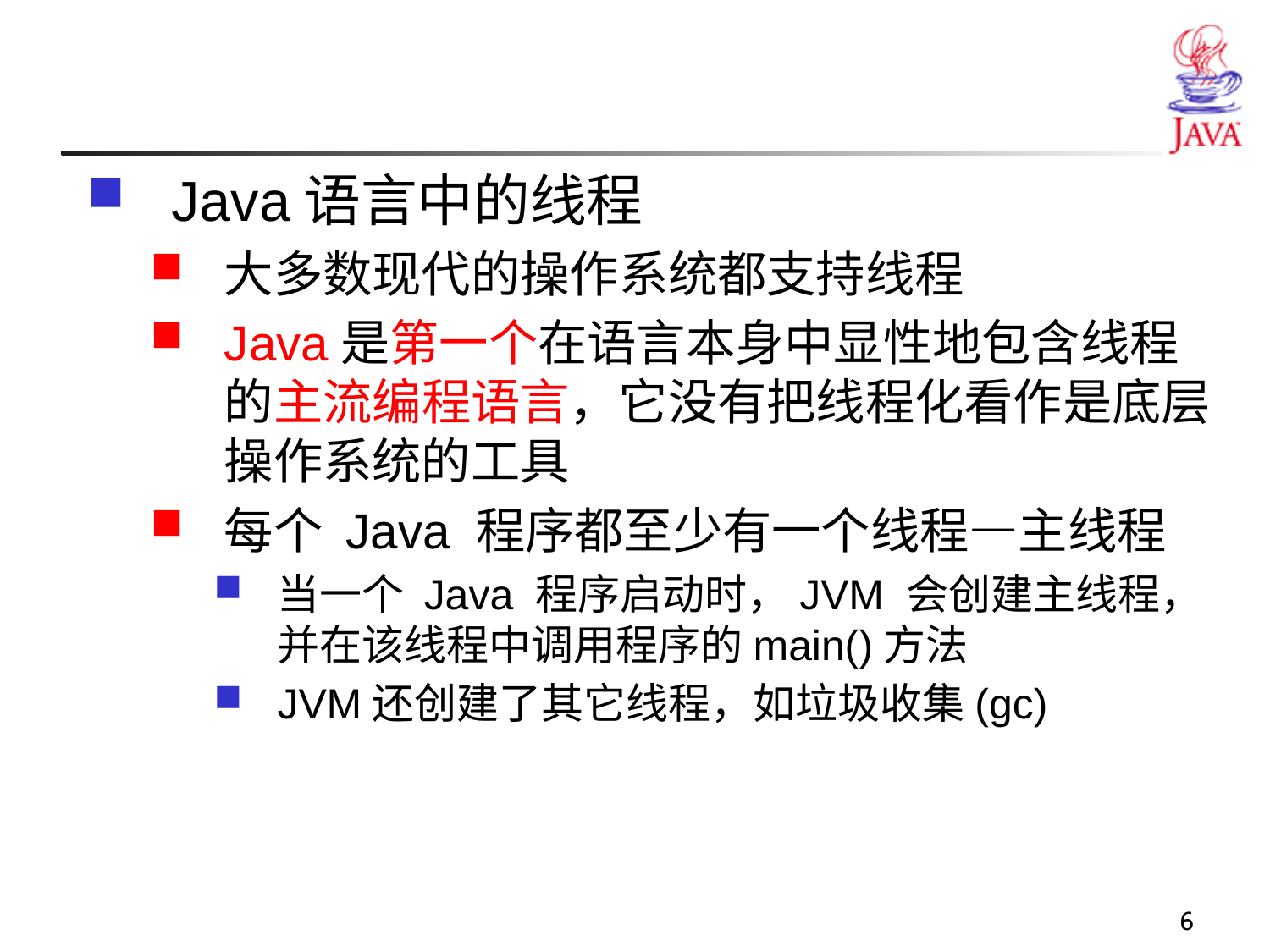

#
Java语言中的线程
大多数现代的操作系统都支持线程
Java是第一个在语言本身中显性地包含线程的主流编程语言，它没有把线程化看作是底层操作系统的工具
每个 Java 程序都至少有一个线程—主线程
当一个 Java 程序启动时，JVM 会创建主线程，并在该线程中调用程序的main()方法
JVM还创建了其它线程，如垃圾收集(gc)

6